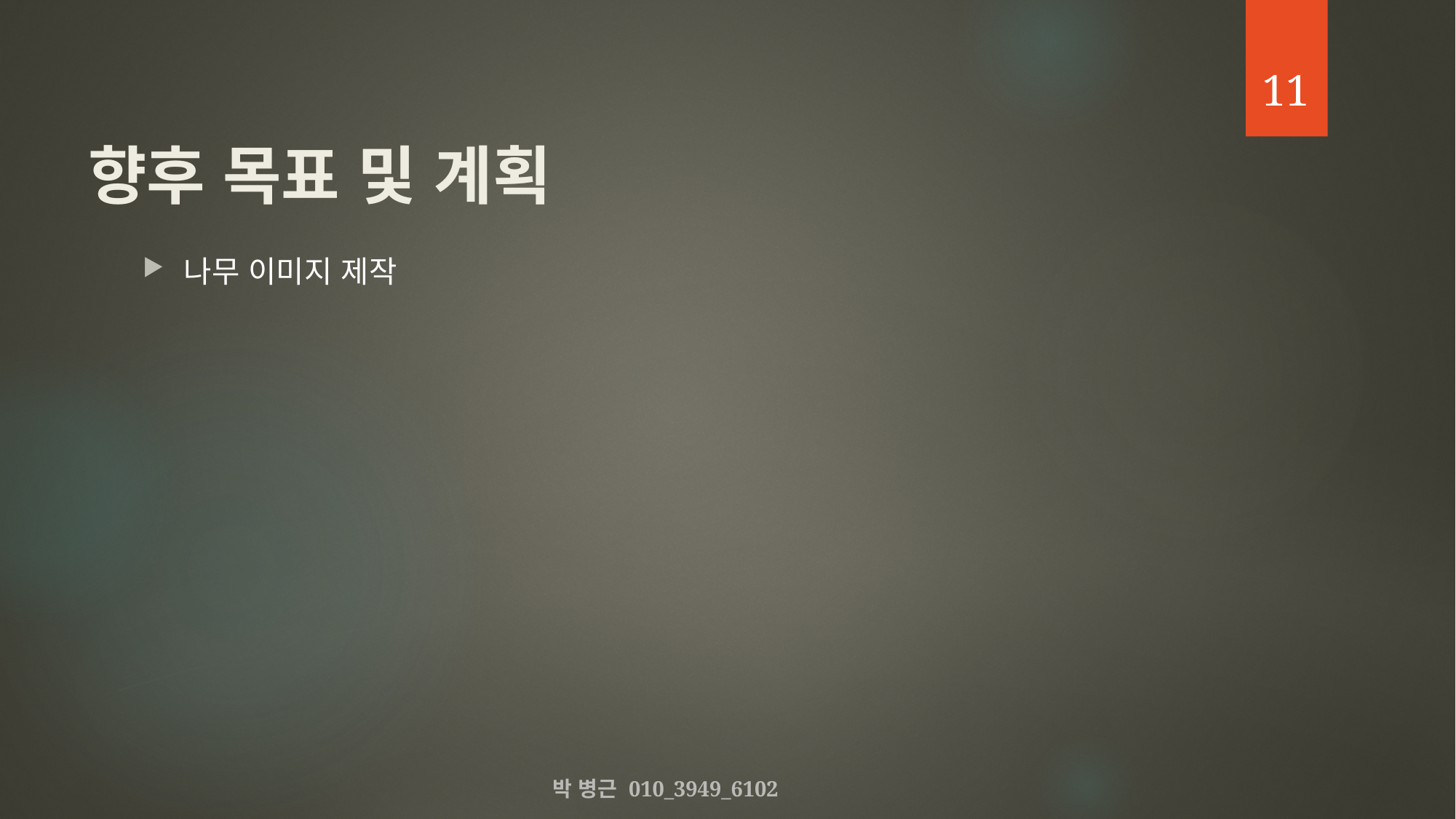

11
# 향후 목표 및 계획
나무 이미지 제작
박 병근 010_3949_6102